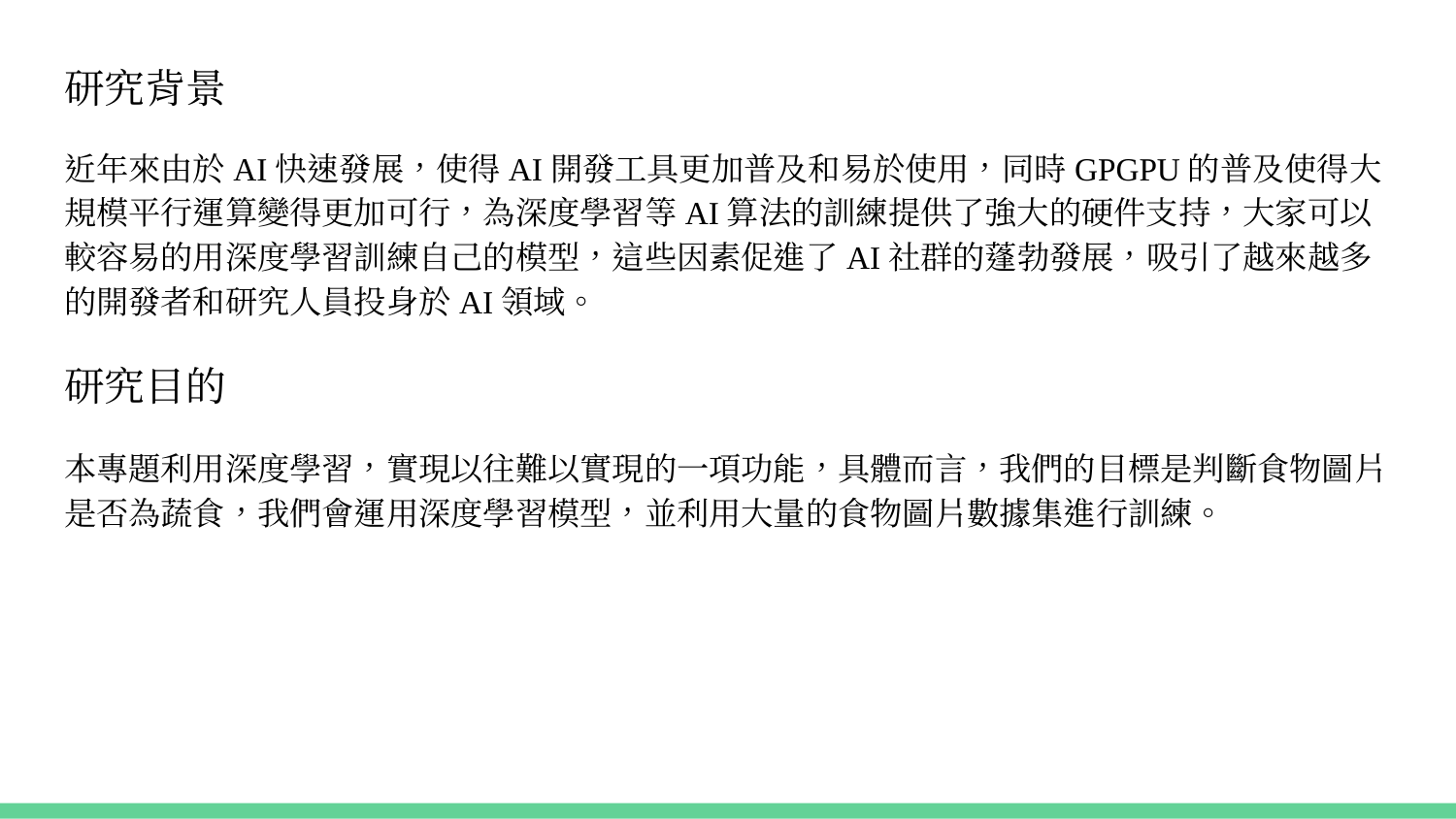

研究背景

近年來由於AI快速發展，使得AI開發工具更加普及和易於使用，同時GPGPU的普及使得大規模平行運算變得更加可行，為深度學習等AI算法的訓練提供了強大的硬件支持，大家可以較容易的用深度學習訓練自己的模型，這些因素促進了AI社群的蓬勃發展，吸引了越來越多的開發者和研究人員投身於AI領域。

研究目的

本專題利用深度學習，實現以往難以實現的一項功能，具體而言，我們的目標是判斷食物圖片是否為蔬食，我們會運用深度學習模型，並利用大量的食物圖片數據集進行訓練。